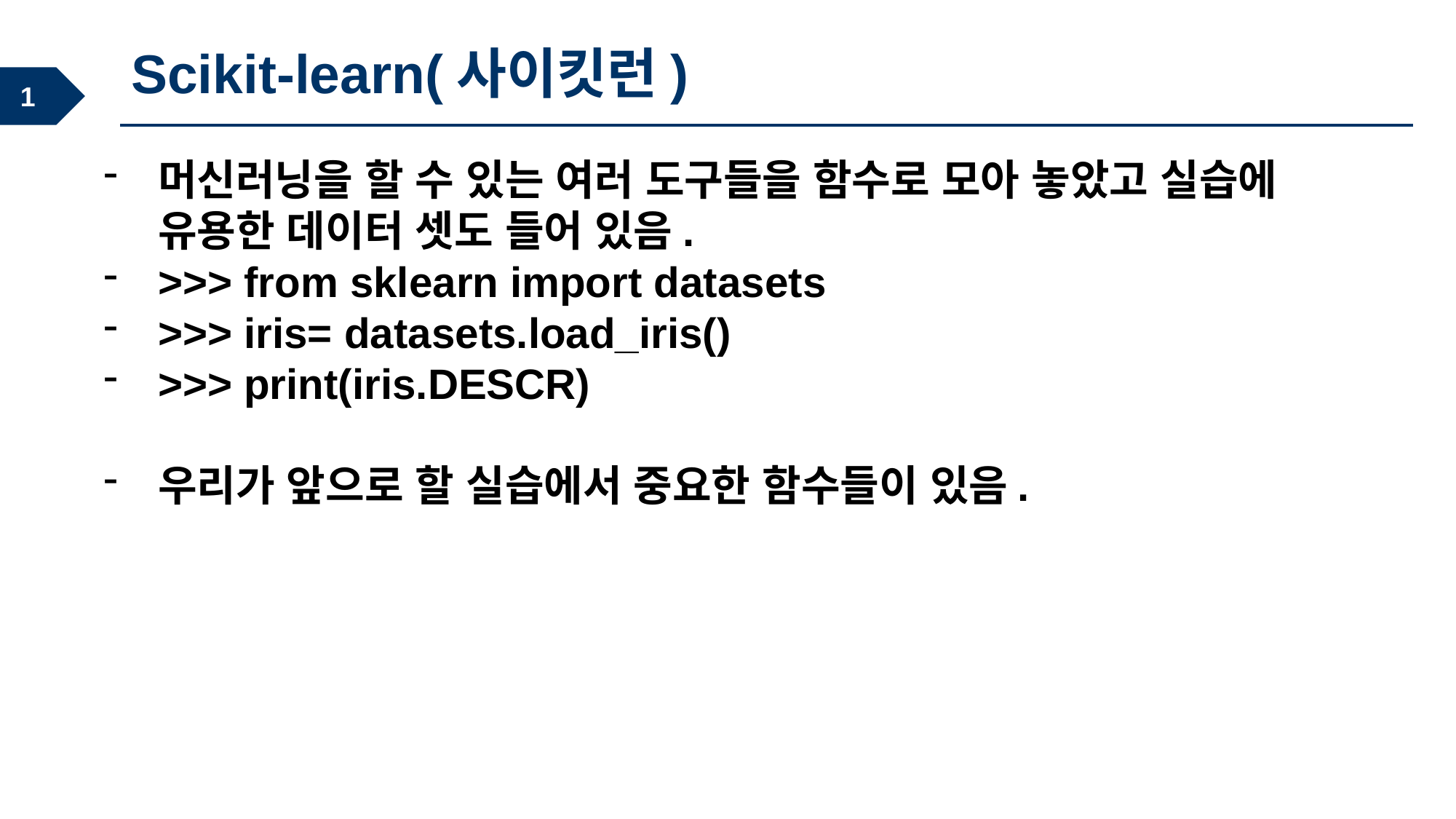

Scikit-learn(사이킷런)
머신러닝을 할 수 있는 여러 도구들을 함수로 모아 놓았고 실습에 유용한 데이터 셋도 들어 있음.
>>> from sklearn import datasets
>>> iris= datasets.load_iris()
>>> print(iris.DESCR)

우리가 앞으로 할 실습에서 중요한 함수들이 있음.